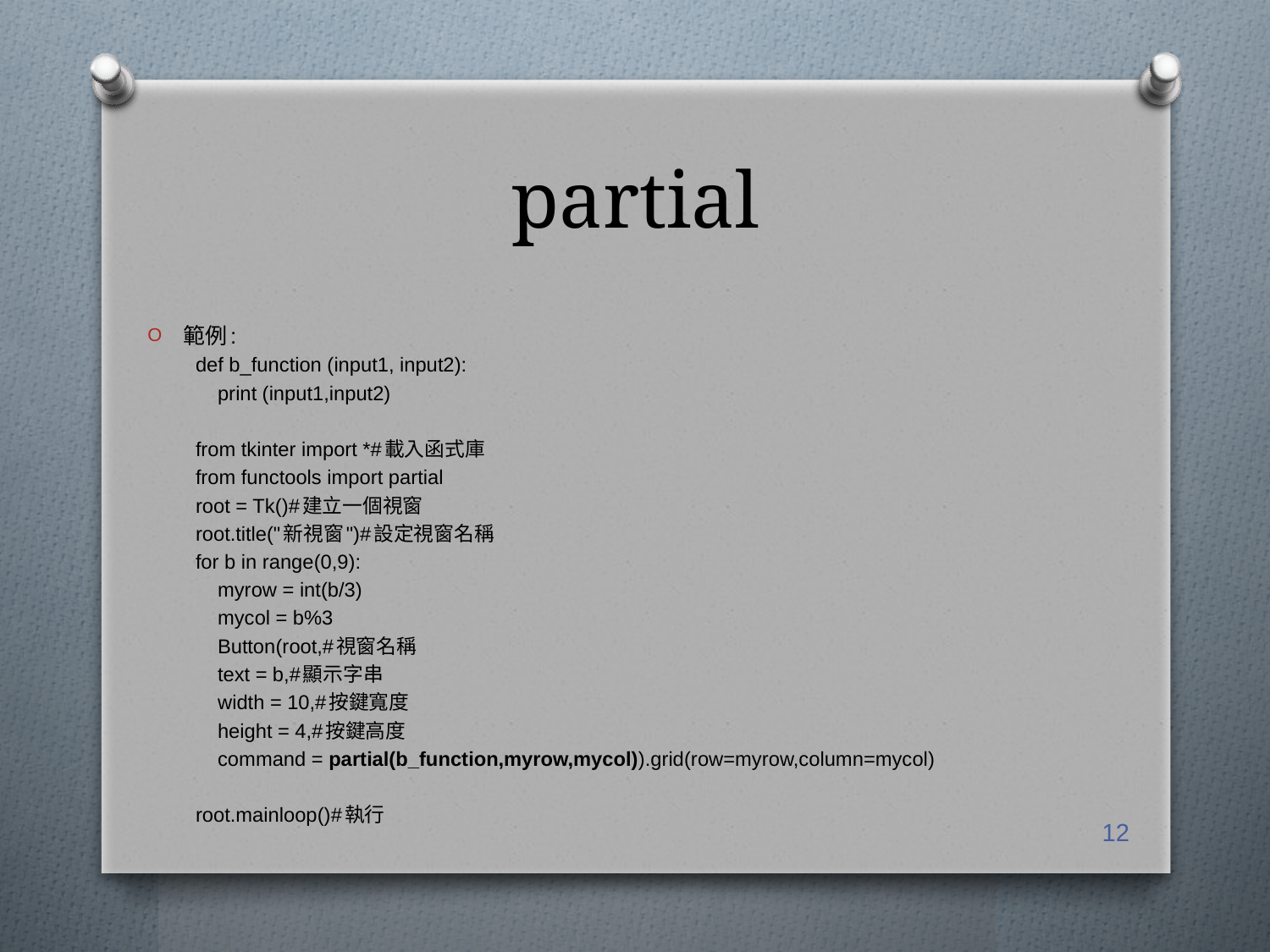

# partial
範例:
def b_function (input1, input2):
    print (input1,input2)

from tkinter import *#載入函式庫
from functools import partial
root = Tk()#建立一個視窗
root.title("新視窗")#設定視窗名稱
for b in range(0,9):
    myrow = int(b/3)
    mycol = b%3
    Button(root,#視窗名稱
    text = b,#顯示字串
    width = 10,#按鍵寬度
    height = 4,#按鍵高度
    command = partial(b_function,myrow,mycol)).grid(row=myrow,column=mycol)

root.mainloop()#執行
12